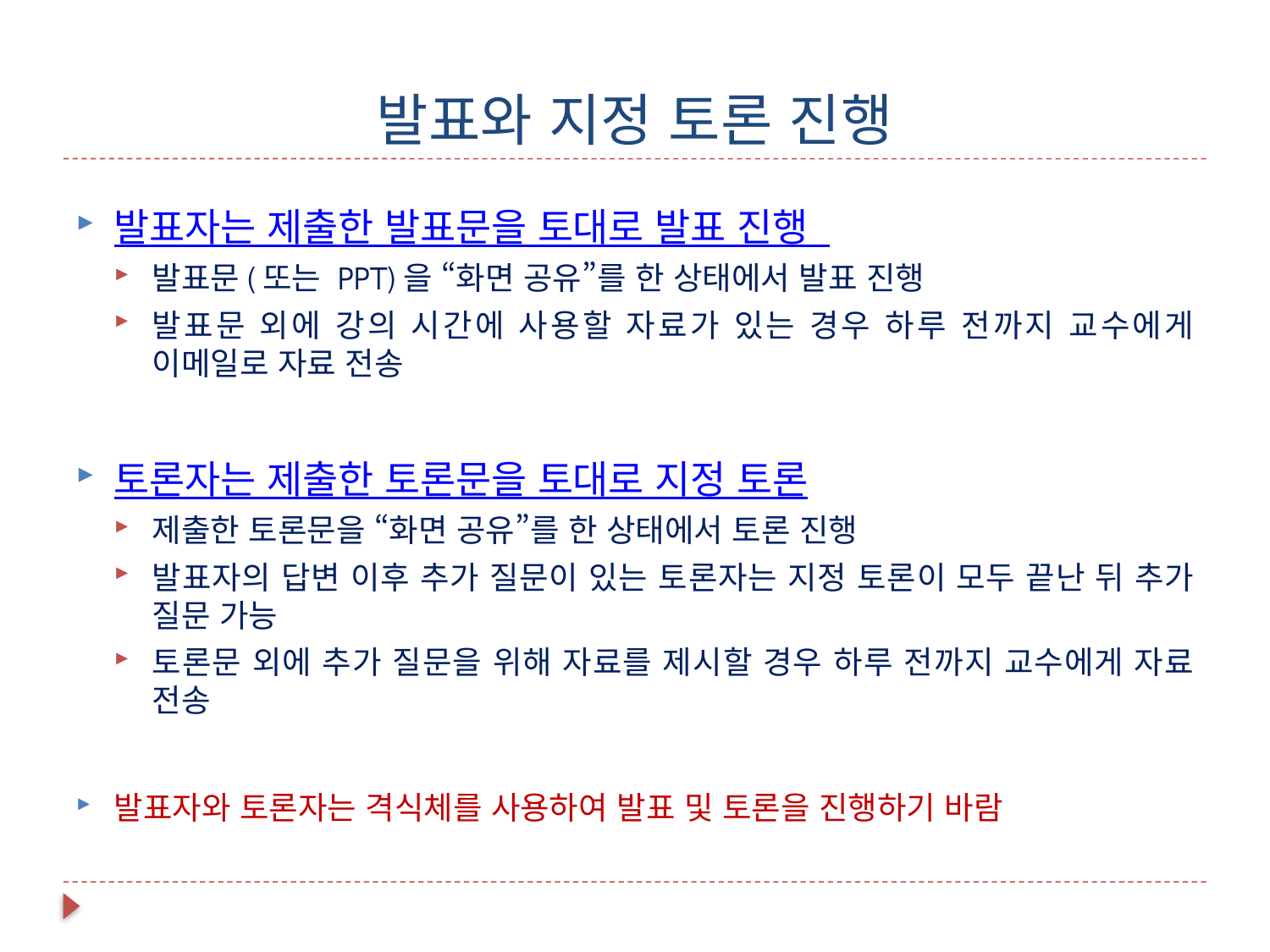

# 발표와 지정 토론 진행

발표자는 제출한 발표문을 토대로 발표 진행
발표문(또는 PPT)을 “화면 공유”를 한 상태에서 발표 진행
발표문 외에 강의 시간에 사용할 자료가 있는 경우 하루 전까지 교수에게 이메일로 자료 전송

토론자는 제출한 토론문을 토대로 지정 토론
제출한 토론문을 “화면 공유”를 한 상태에서 토론 진행
발표자의 답변 이후 추가 질문이 있는 토론자는 지정 토론이 모두 끝난 뒤 추가 질문 가능
토론문 외에 추가 질문을 위해 자료를 제시할 경우 하루 전까지 교수에게 자료 전송

발표자와 토론자는 격식체를 사용하여 발표 및 토론을 진행하기 바람